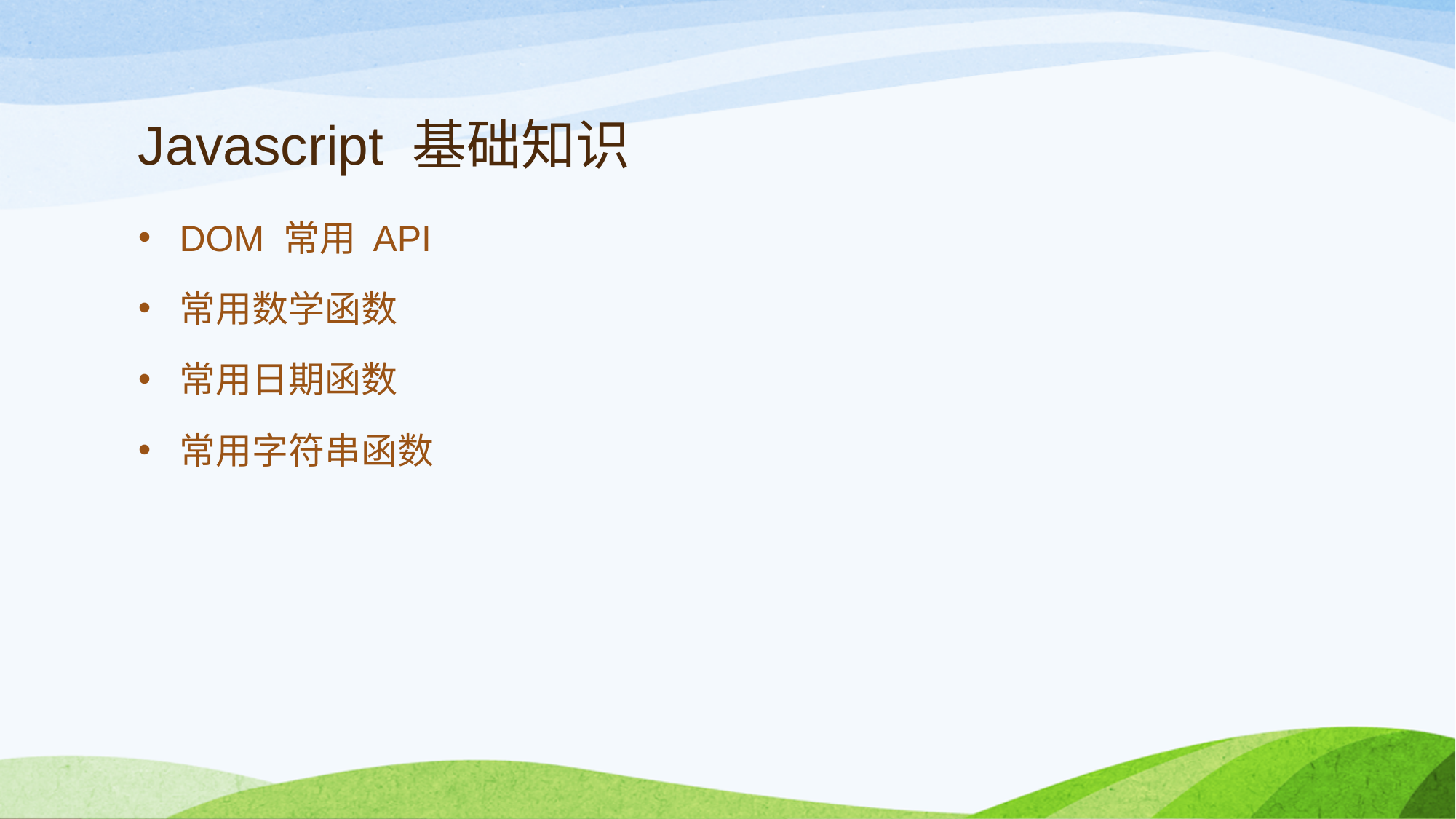

# Javascript 基础知识
DOM 常用 API
常用数学函数
常用日期函数
常用字符串函数